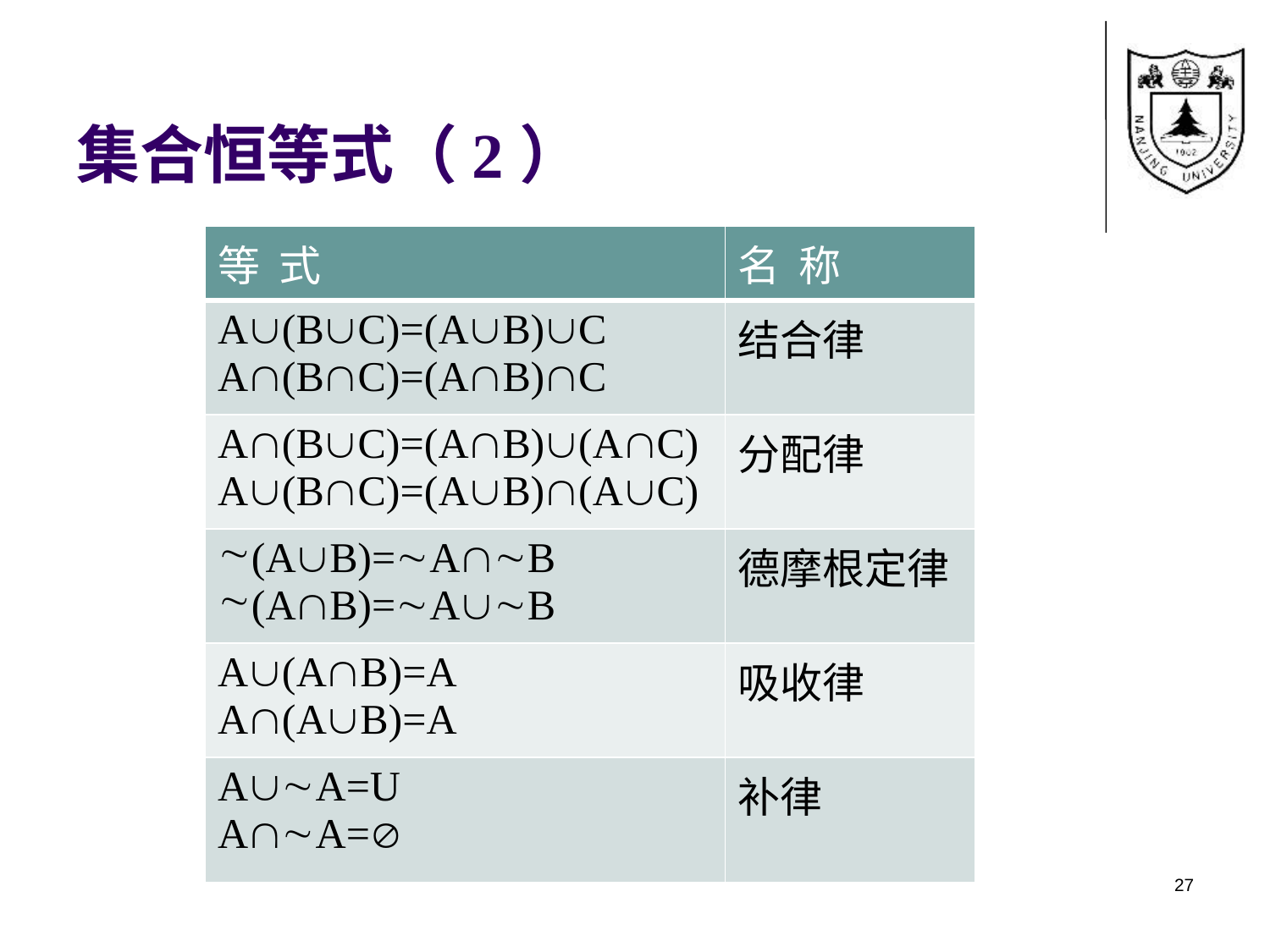

# 集合恒等式（2）
| 等 式 | 名 称 |
| --- | --- |
| A∪(B∪C)=(A∪B)∪C A∩(B∩C)=(A∩B)∩C | 结合律 |
| A∩(B∪C)=(A∩B)∪(A∩C) A∪(B∩C)=(A∪B)∩(A∪C) | 分配律 |
| (A∪B)=∼A∩∼B (A∩B)=∼A∪∼B | 德摩根定律 |
| A∪(A∩B)=A A∩(A∪B)=A | 吸收律 |
| A∪∼A=U A∩∼A=∅ | 补律 |
27